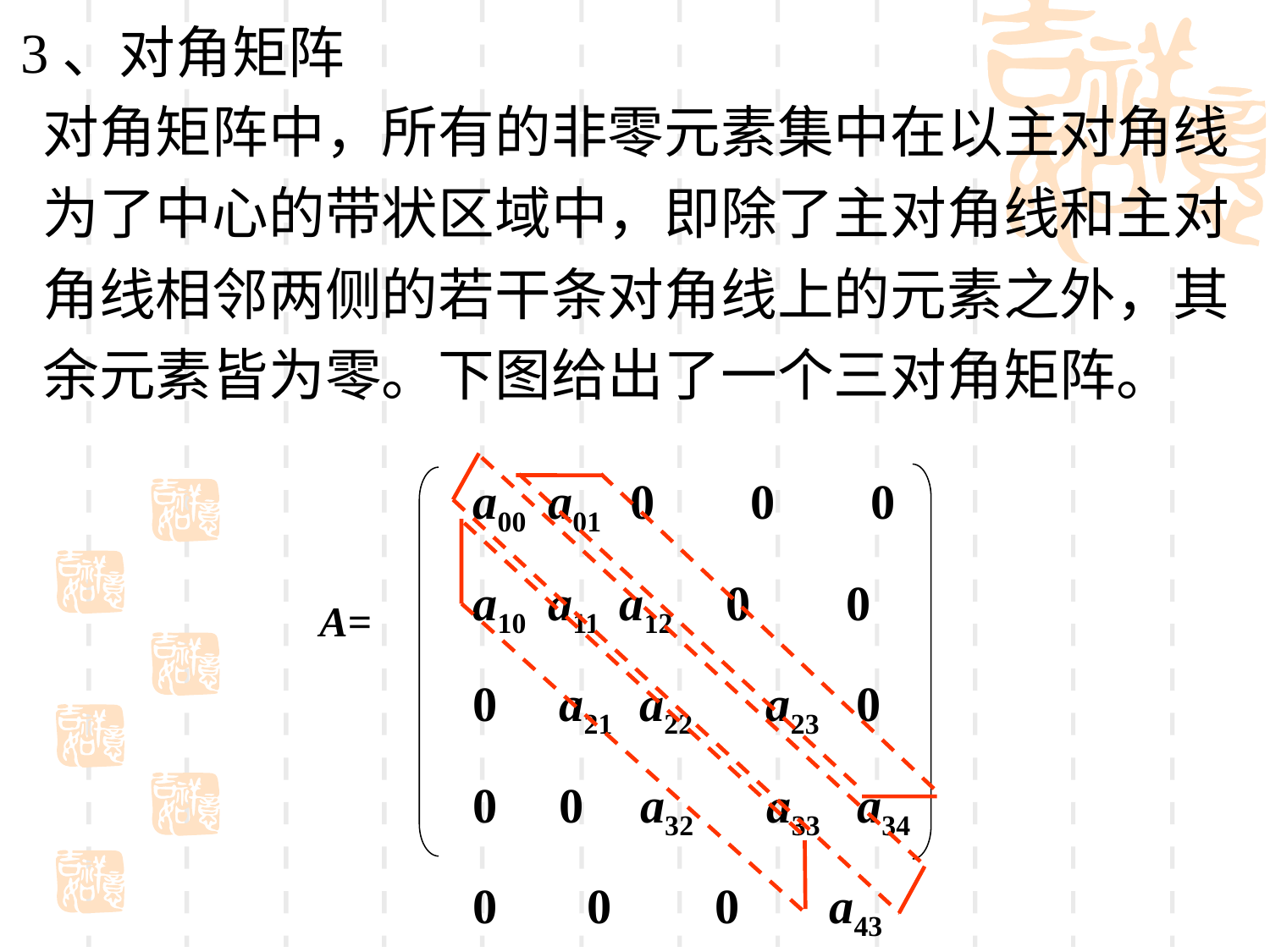

3、对角矩阵
# 对角矩阵中，所有的非零元素集中在以主对角线为了中心的带状区域中，即除了主对角线和主对角线相邻两侧的若干条对角线上的元素之外，其余元素皆为零。下图给出了一个三对角矩阵。
a00   a01    0　  0　  0
a10   a11  a12      0　  0
0     a21   a22　a23   0
0     0     a32　a33   a34
0　 0　  0　 a43   a44

A=